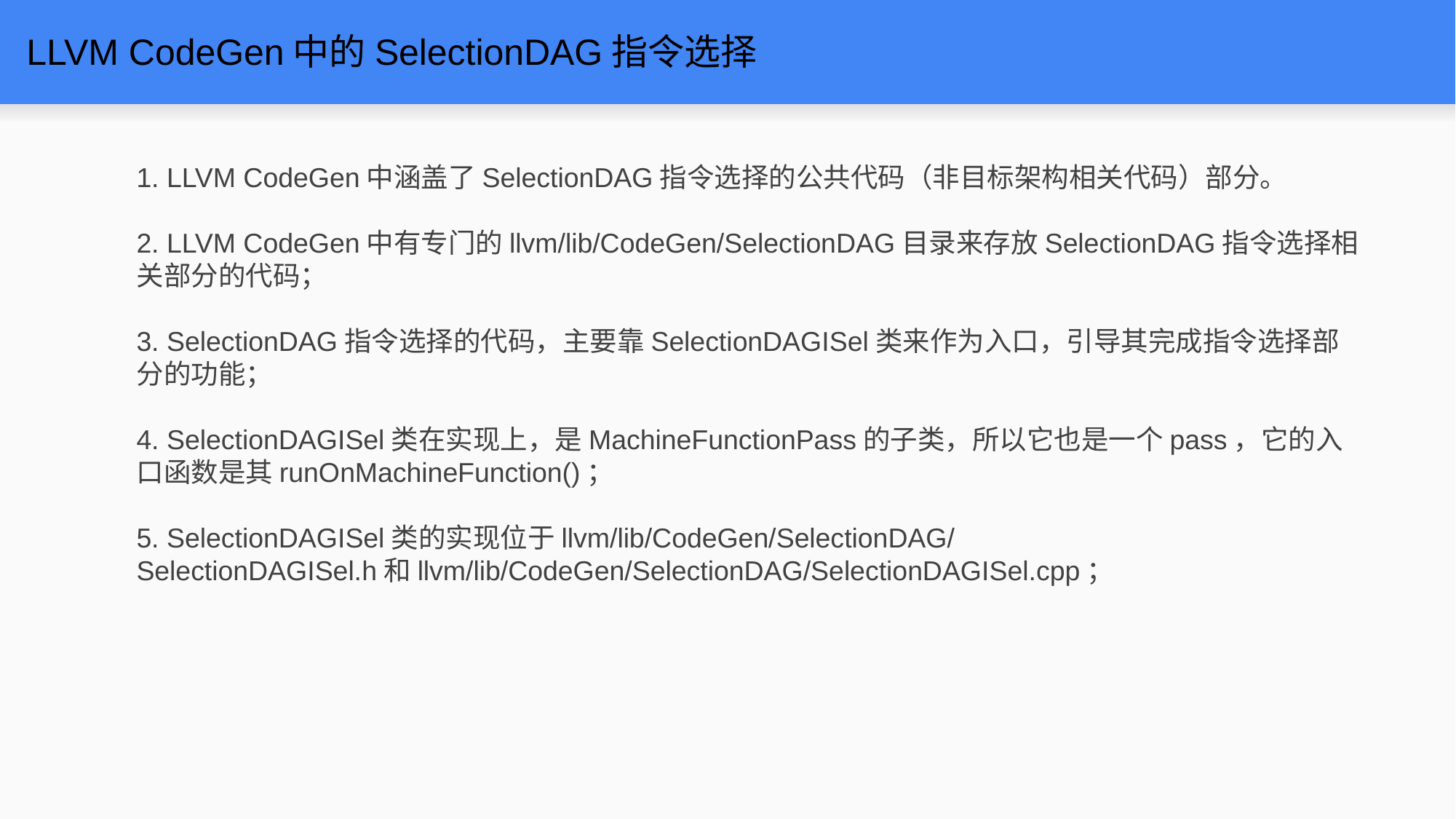

# LLVM CodeGen中的SelectionDAG指令选择
1. LLVM CodeGen中涵盖了SelectionDAG指令选择的公共代码（非目标架构相关代码）部分。

2. LLVM CodeGen中有专门的llvm/lib/CodeGen/SelectionDAG目录来存放SelectionDAG指令选择相关部分的代码；

3. SelectionDAG指令选择的代码，主要靠SelectionDAGISel类来作为入口，引导其完成指令选择部分的功能；

4. SelectionDAGISel类在实现上，是MachineFunctionPass的子类，所以它也是一个pass，它的入口函数是其runOnMachineFunction()；

5. SelectionDAGISel类的实现位于llvm/lib/CodeGen/SelectionDAG/ SelectionDAGISel.h和llvm/lib/CodeGen/SelectionDAG/SelectionDAGISel.cpp；